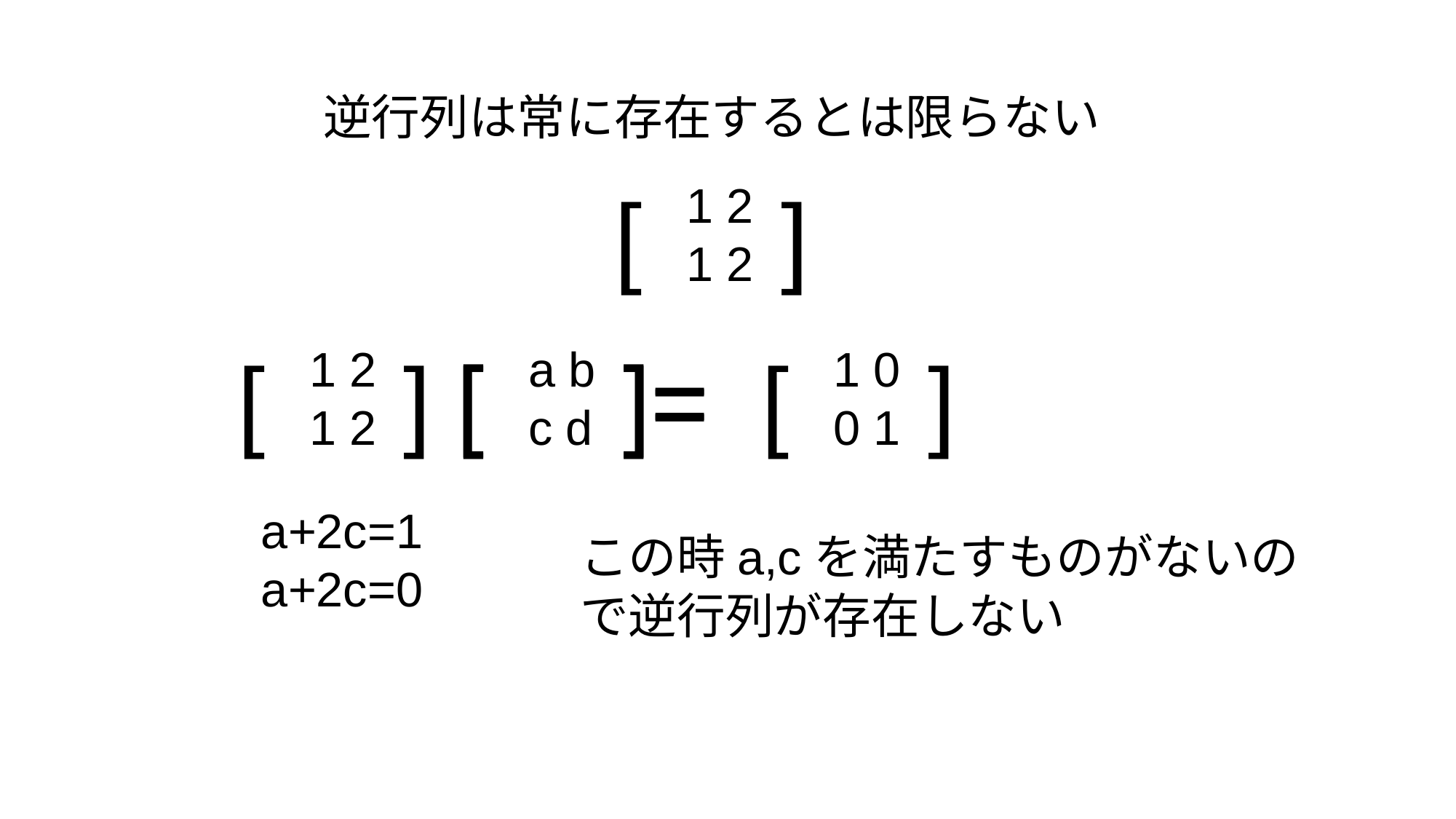

逆行列は常に存在するとは限らない
[     ]
1 2
1 2
[     ]=
a b c d
1 0
0 1
1 2
1 2
[     ]=
[     ]
[     ]
a+2c=1
a+2c=0
この時a,cを満たすものがないので逆行列が存在しない